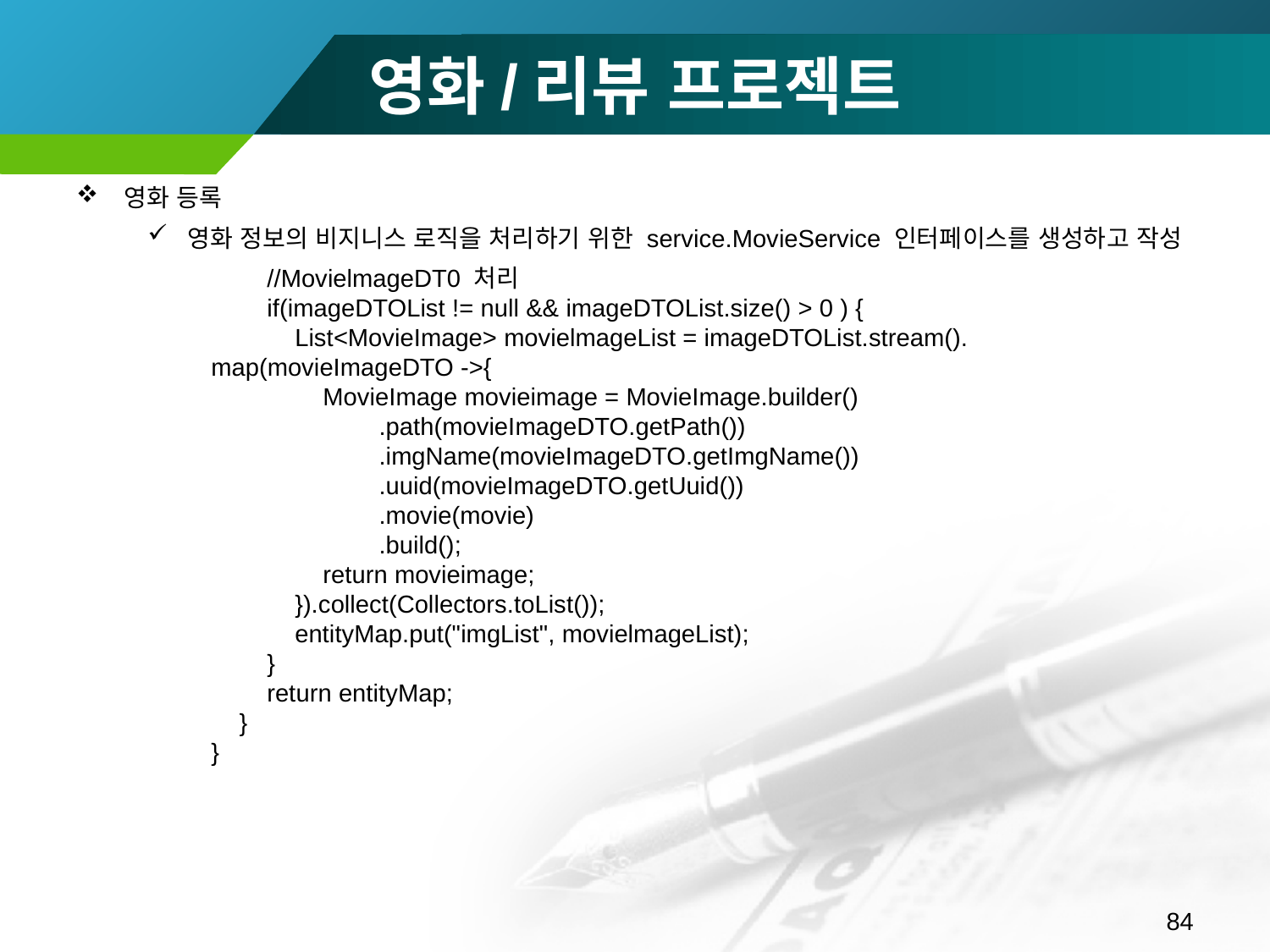

# 영화/리뷰 프로젝트
영화 등록
영화 정보의 비지니스 로직을 처리하기 위한 service.MovieService 인터페이스를 생성하고 작성
        //MovielmageDT0 처리
        if(imageDTOList != null && imageDTOList.size() > 0 ) {
            List<MovieImage> movielmageList = imageDTOList.stream(). map(movieImageDTO ->{
                MovieImage movieimage = MovieImage.builder()
                        .path(movieImageDTO.getPath())
                        .imgName(movieImageDTO.getImgName())
                        .uuid(movieImageDTO.getUuid())
                        .movie(movie)
                        .build();
                return movieimage;
            }).collect(Collectors.toList());
            entityMap.put("imgList", movielmageList);
        }
        return entityMap;
    }
}

84